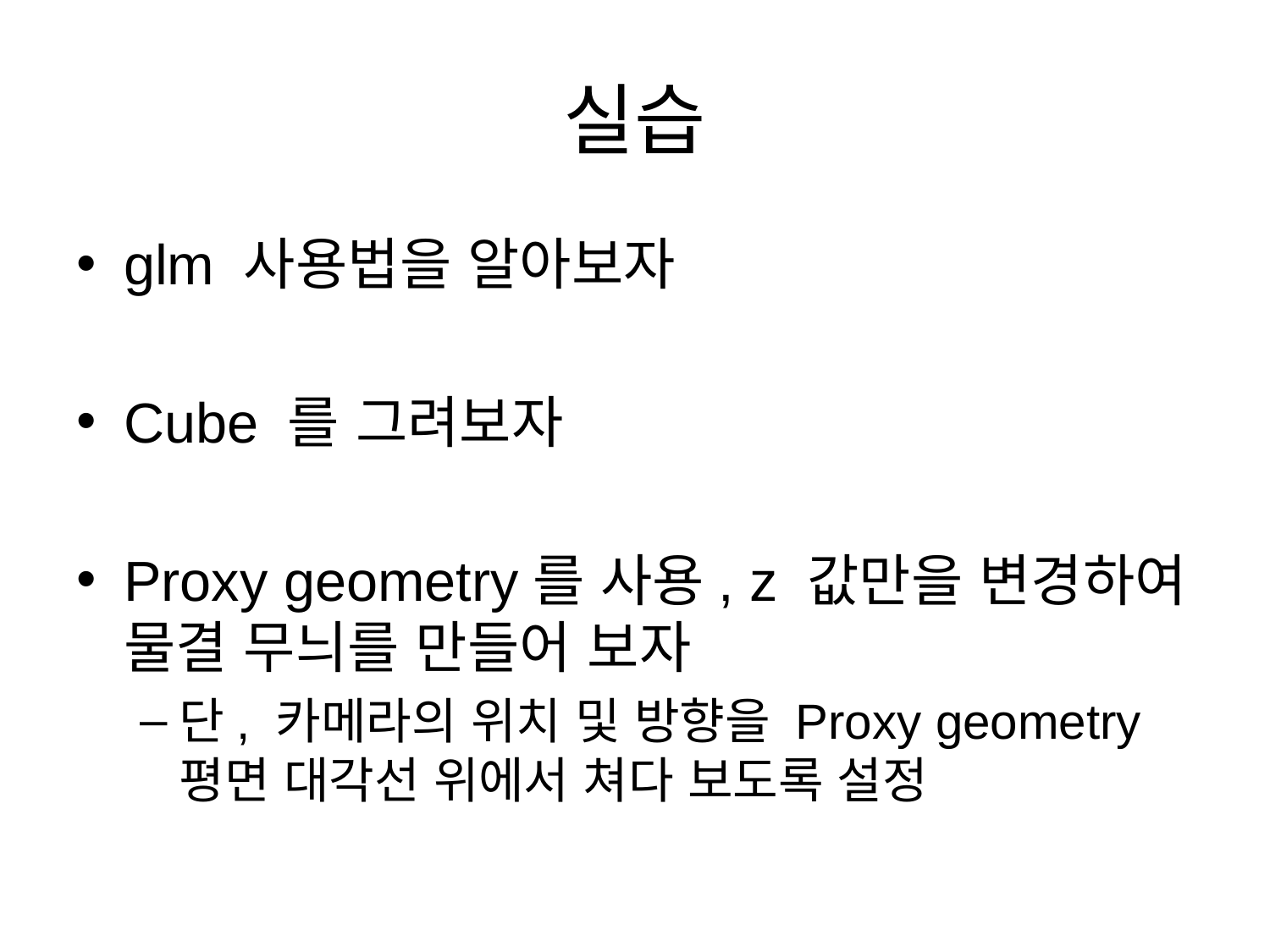

# 실습
glm 사용법을 알아보자

Cube 를 그려보자

Proxy geometry를 사용, z 값만을 변경하여 물결 무늬를 만들어 보자
단, 카메라의 위치 및 방향을 Proxy geometry 평면 대각선 위에서 쳐다 보도록 설정